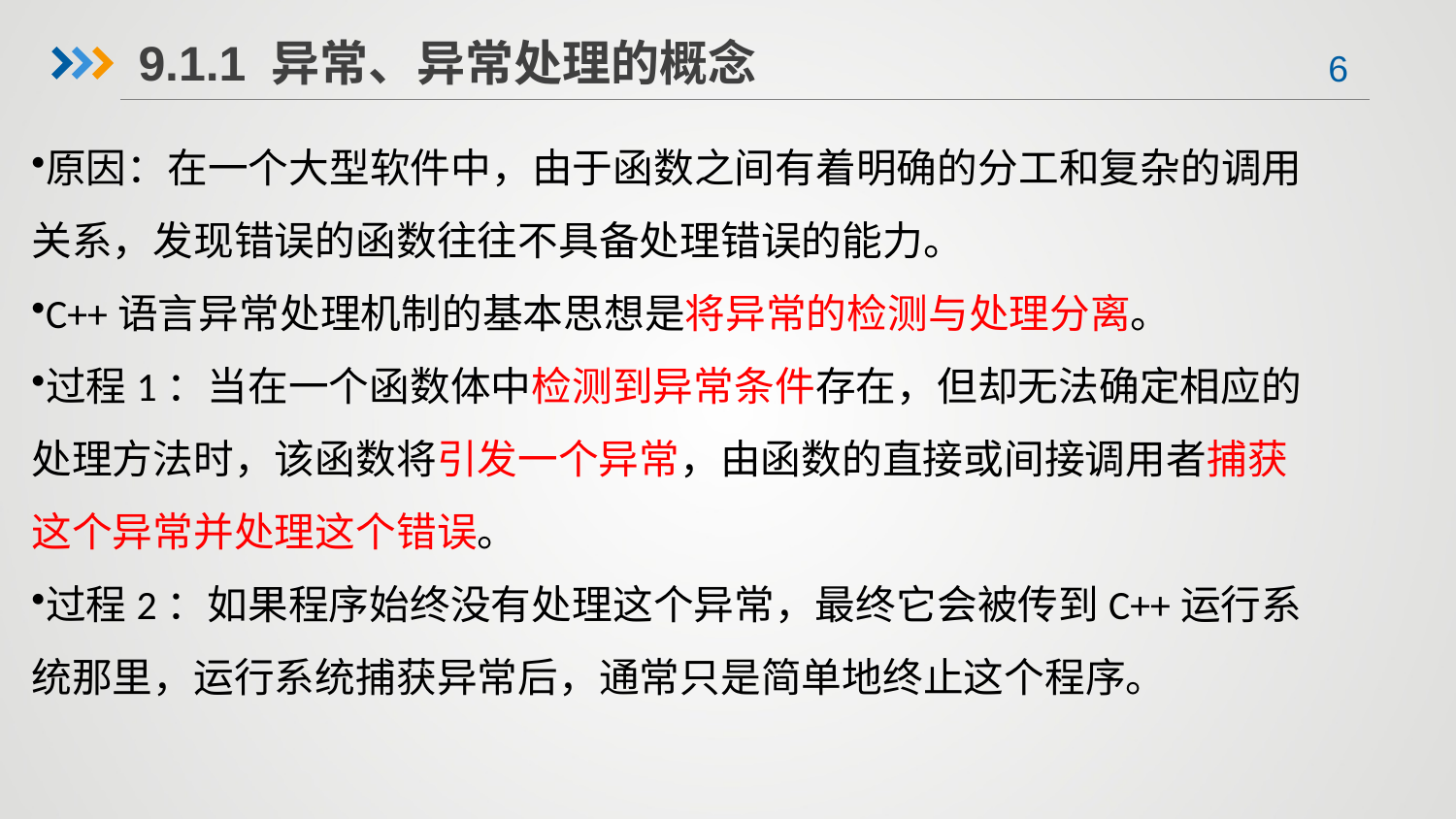

9.1.1 异常、异常处理的概念
原因：在一个大型软件中，由于函数之间有着明确的分工和复杂的调用关系，发现错误的函数往往不具备处理错误的能力。
C++语言异常处理机制的基本思想是将异常的检测与处理分离。
过程1：当在一个函数体中检测到异常条件存在，但却无法确定相应的处理方法时，该函数将引发一个异常，由函数的直接或间接调用者捕获这个异常并处理这个错误。
过程2：如果程序始终没有处理这个异常，最终它会被传到C++运行系统那里，运行系统捕获异常后，通常只是简单地终止这个程序。